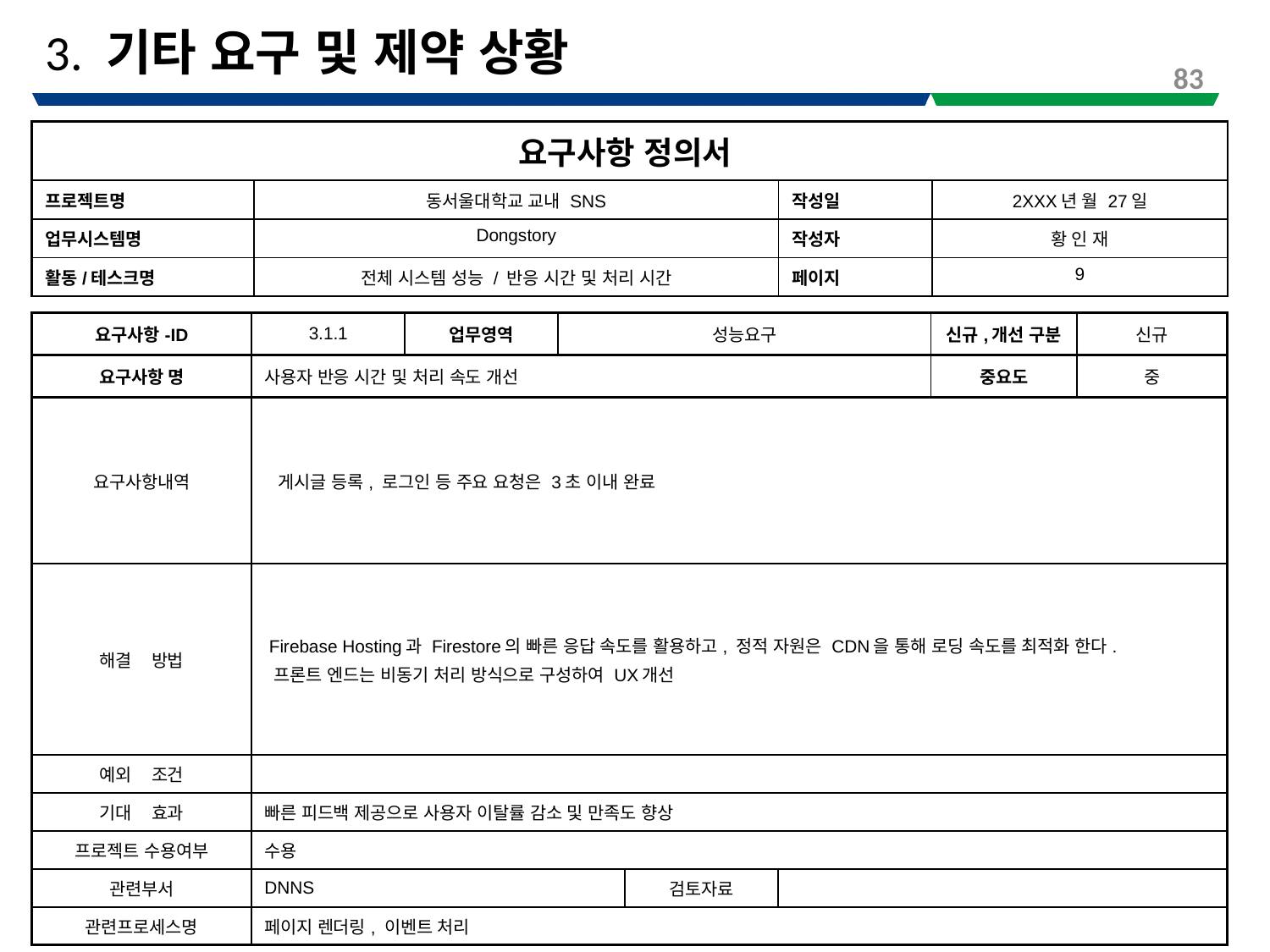

# 3. 기타 요구 및 제약 상황
83
| 요구사항 정의서 |  |  |  |
| --- | --- | --- | --- |
| 프로젝트명 | 동서울대학교 교내 SNS | 작성일 | 2XXX년 월 27일 |
| 업무시스템명 | Dongstory | 작성자 | 황 인 재 |
| 활동/테스크명 | 전체 시스템 성능 / 반응 시간 및 처리 시간 | 페이지 | 9 |
| 요구사항-ID | 3.1.1 | 업무영역 | 성능요구 |  |  | 신규,개선 구분 | 신규 |
| --- | --- | --- | --- | --- | --- | --- | --- |
| 요구사항 명 | 사용자 반응 시간 및 처리 속도 개선 |  |  |  |  | 중요도 | 중 |
| 요구사항내역 | 게시글 등록, 로그인 등 주요 요청은 3초 이내 완료 |  |  |  |  |  |  |
| 해결 방법 | Firebase Hosting과 Firestore의 빠른 응답 속도를 활용하고, 정적 자원은 CDN을 통해 로딩 속도를 최적화 한다. 프론트 엔드는 비동기 처리 방식으로 구성하여 UX개선 |  |  |  |  |  |  |
| 예외 조건 |  |  |  |  |  |  |  |
| 기대 효과 | 빠른 피드백 제공으로 사용자 이탈률 감소 및 만족도 향상 |  |  |  |  |  |  |
| 프로젝트 수용여부 | 수용 |  |  |  |  |  |  |
| 관련부서 | DNNS |  |  | 검토자료 |  |  |  |
| 관련프로세스명 | 페이지 렌더링, 이벤트 처리 |  |  |  |  |  |  |